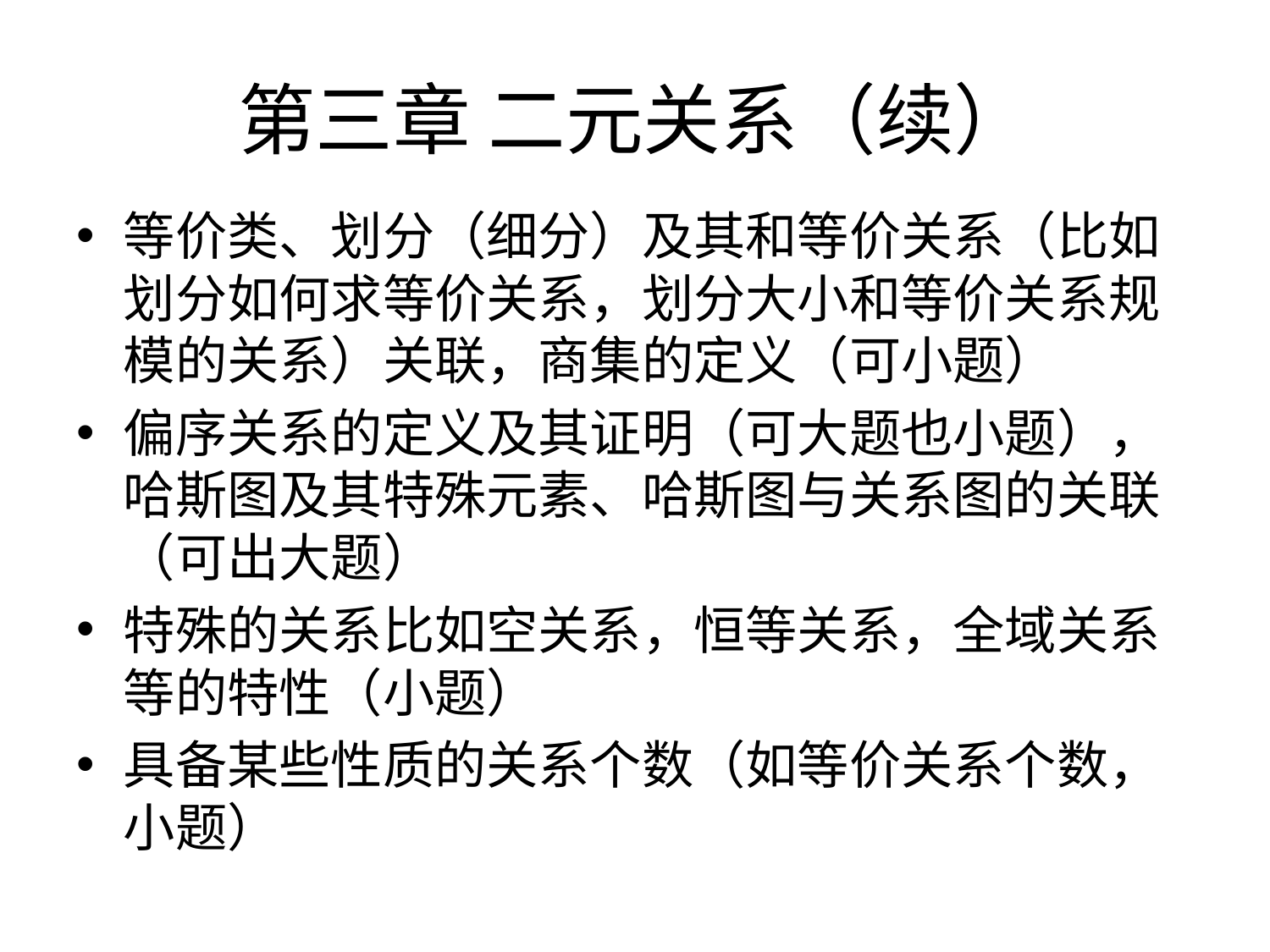

# 第三章 二元关系（续）
等价类、划分（细分）及其和等价关系（比如划分如何求等价关系，划分大小和等价关系规模的关系）关联，商集的定义（可小题）
偏序关系的定义及其证明（可大题也小题），哈斯图及其特殊元素、哈斯图与关系图的关联（可出大题）
特殊的关系比如空关系，恒等关系，全域关系等的特性（小题）
具备某些性质的关系个数（如等价关系个数，小题）